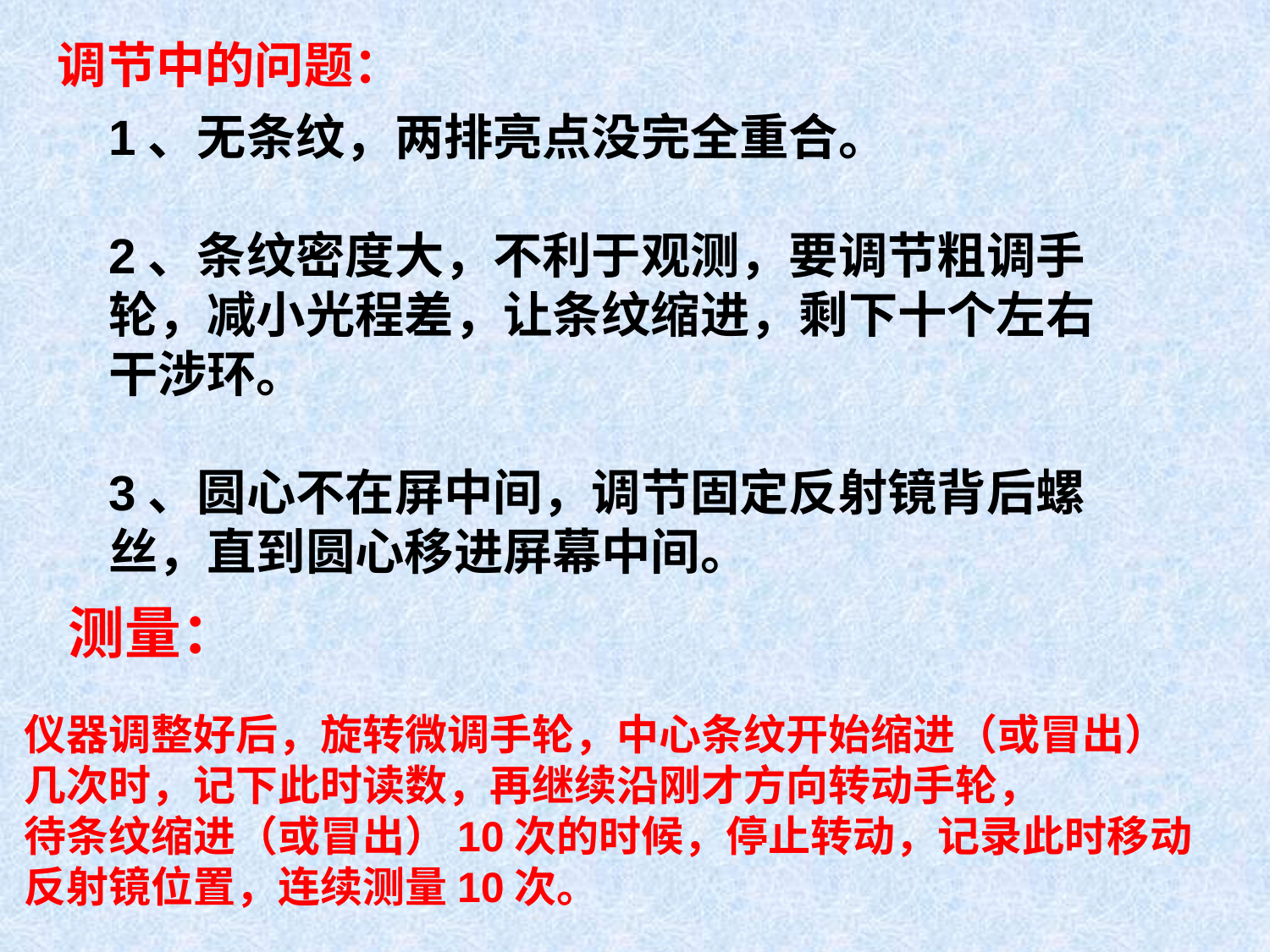

调节中的问题：
1、无条纹，两排亮点没完全重合。

2、条纹密度大，不利于观测，要调节粗调手轮，减小光程差，让条纹缩进，剩下十个左右干涉环。

3、圆心不在屏中间，调节固定反射镜背后螺丝，直到圆心移进屏幕中间。
测量：
仪器调整好后，旋转微调手轮，中心条纹开始缩进（或冒出）
几次时，记下此时读数，再继续沿刚才方向转动手轮，
待条纹缩进（或冒出）10次的时候，停止转动，记录此时移动
反射镜位置，连续测量10次。